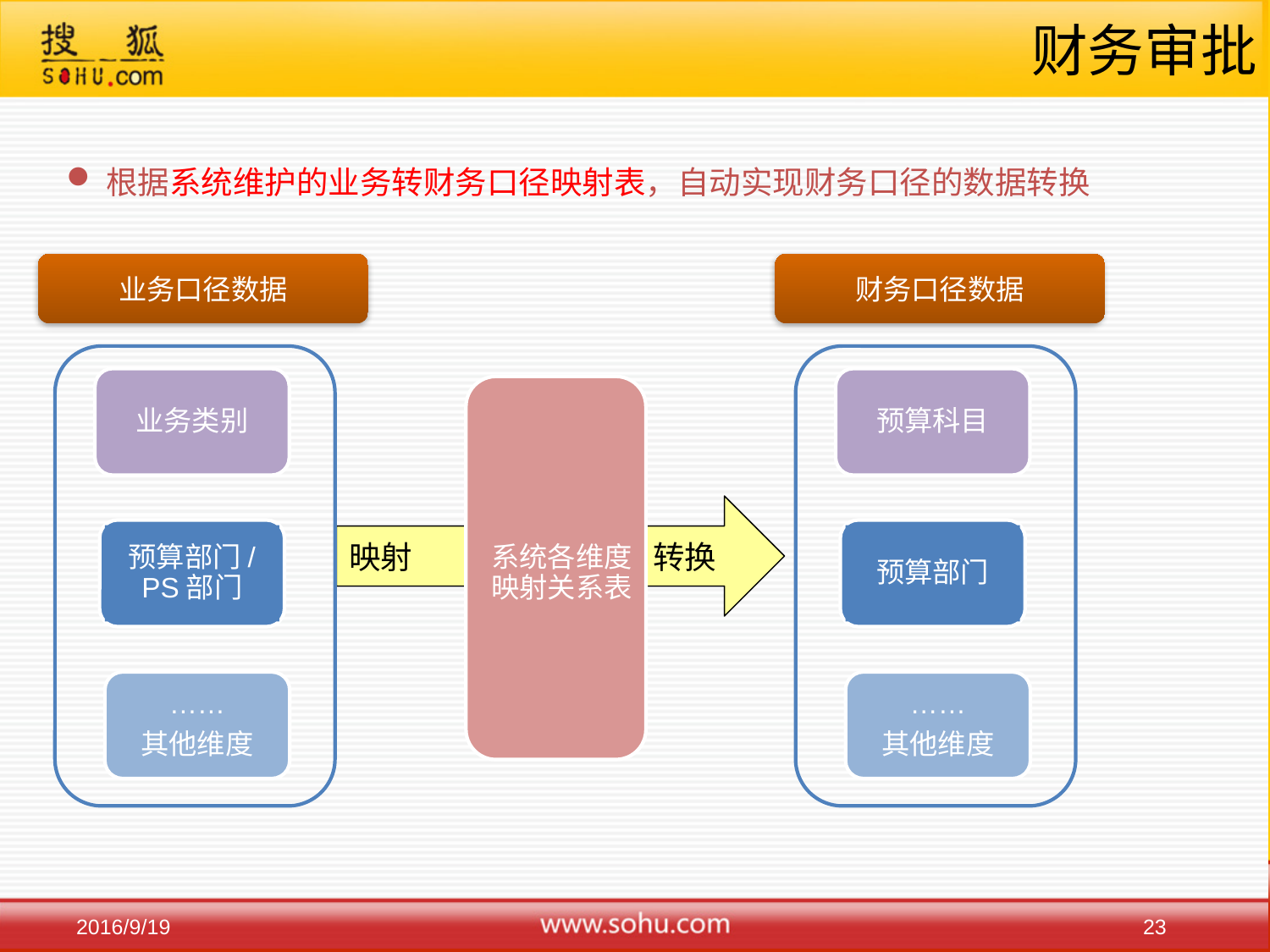

# 财务审批
根据系统维护的业务转财务口径映射表，自动实现财务口径的数据转换
业务口径数据
财务口径数据

业务类别

预算科目

系统各维度映射关系表
映射                              转换

预算部门/PS部门

预算部门

……
其他维度

……
其他维度
23